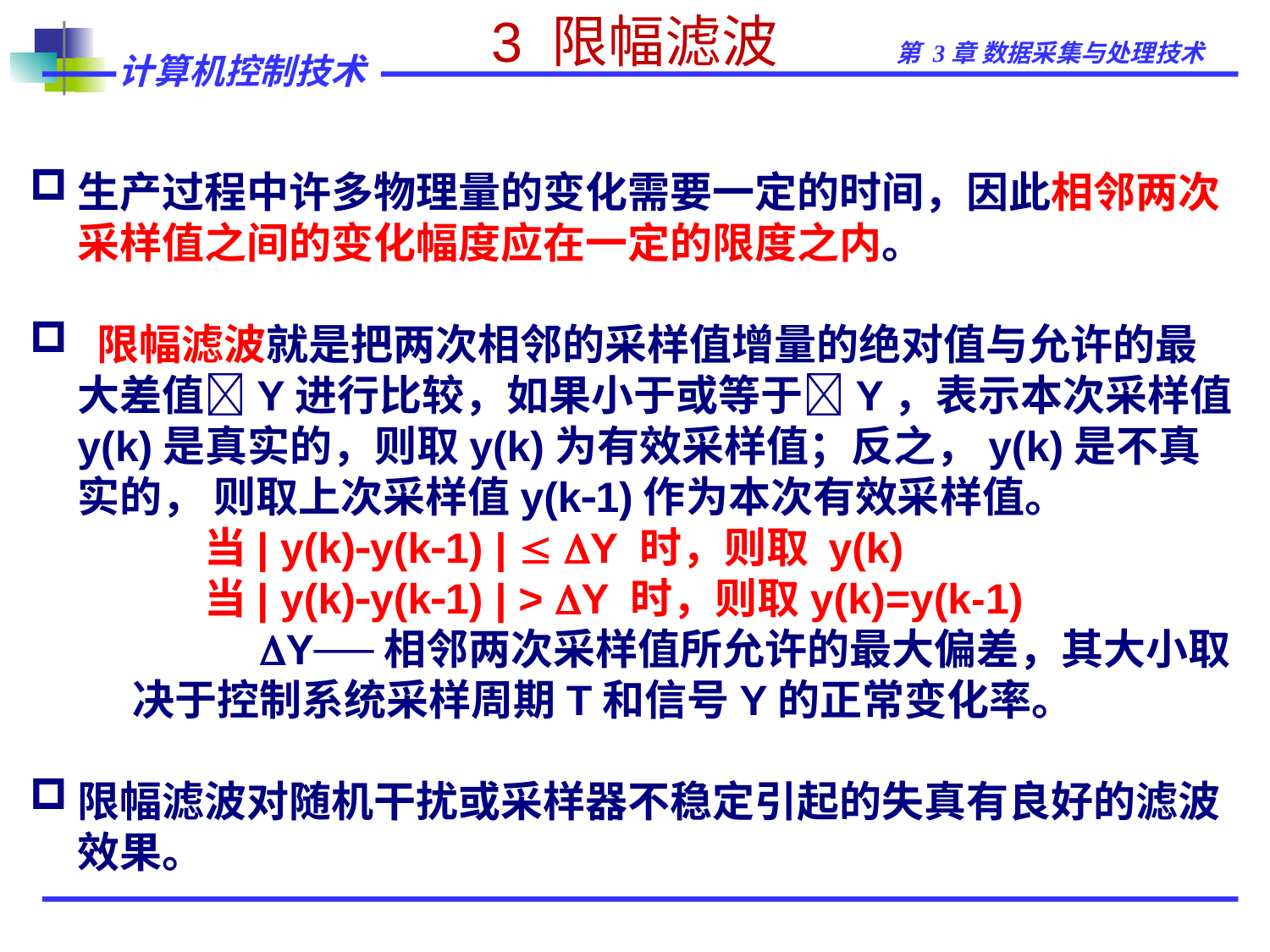

# 3 限幅滤波
生产过程中许多物理量的变化需要一定的时间，因此相邻两次采样值之间的变化幅度应在一定的限度之内。

 限幅滤波就是把两次相邻的采样值增量的绝对值与允许的最大差值ΔY进行比较，如果小于或等于ΔY，表示本次采样值y(k)是真实的，则取y(k)为有效采样值；反之，y(k)是不真实的， 则取上次采样值y(k−1)作为本次有效采样值。
		当| y(k)−y(k−1) | ≤ ΔY 时，则取 y(k)
		当| y(k)−y(k−1) | > ΔY 时，则取y(k)=y(k-1)
		ΔY──相邻两次采样值所允许的最大偏差，其大小取决于控制系统采样周期T和信号Y的正常变化率。

限幅滤波对随机干扰或采样器不稳定引起的失真有良好的滤波效果。